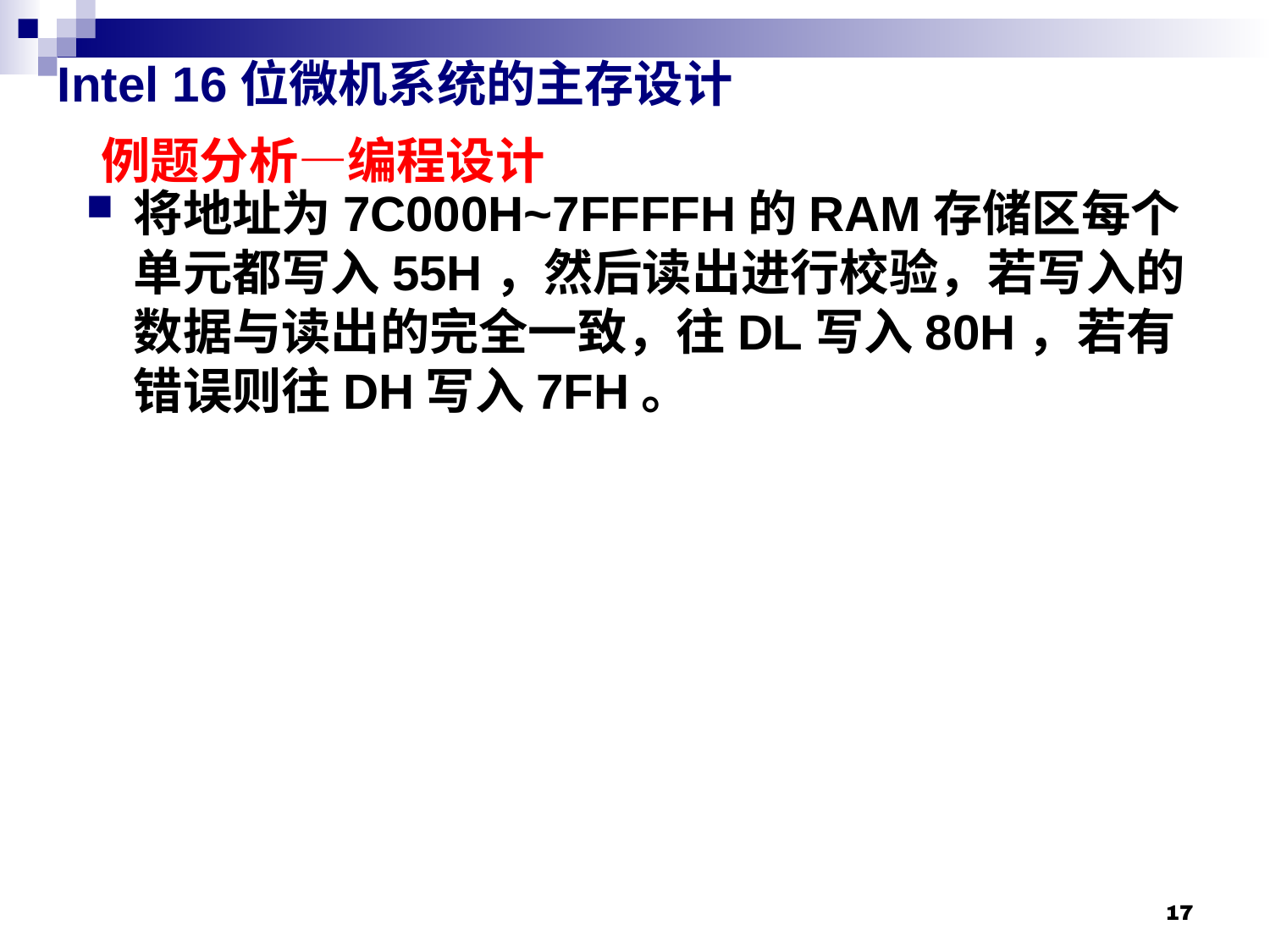

Intel 16位微机系统的主存设计
例题分析—编程设计
将地址为7C000H~7FFFFH的RAM存储区每个单元都写入55H，然后读出进行校验，若写入的数据与读出的完全一致，往DL写入80H，若有错误则往DH写入7FH。
17